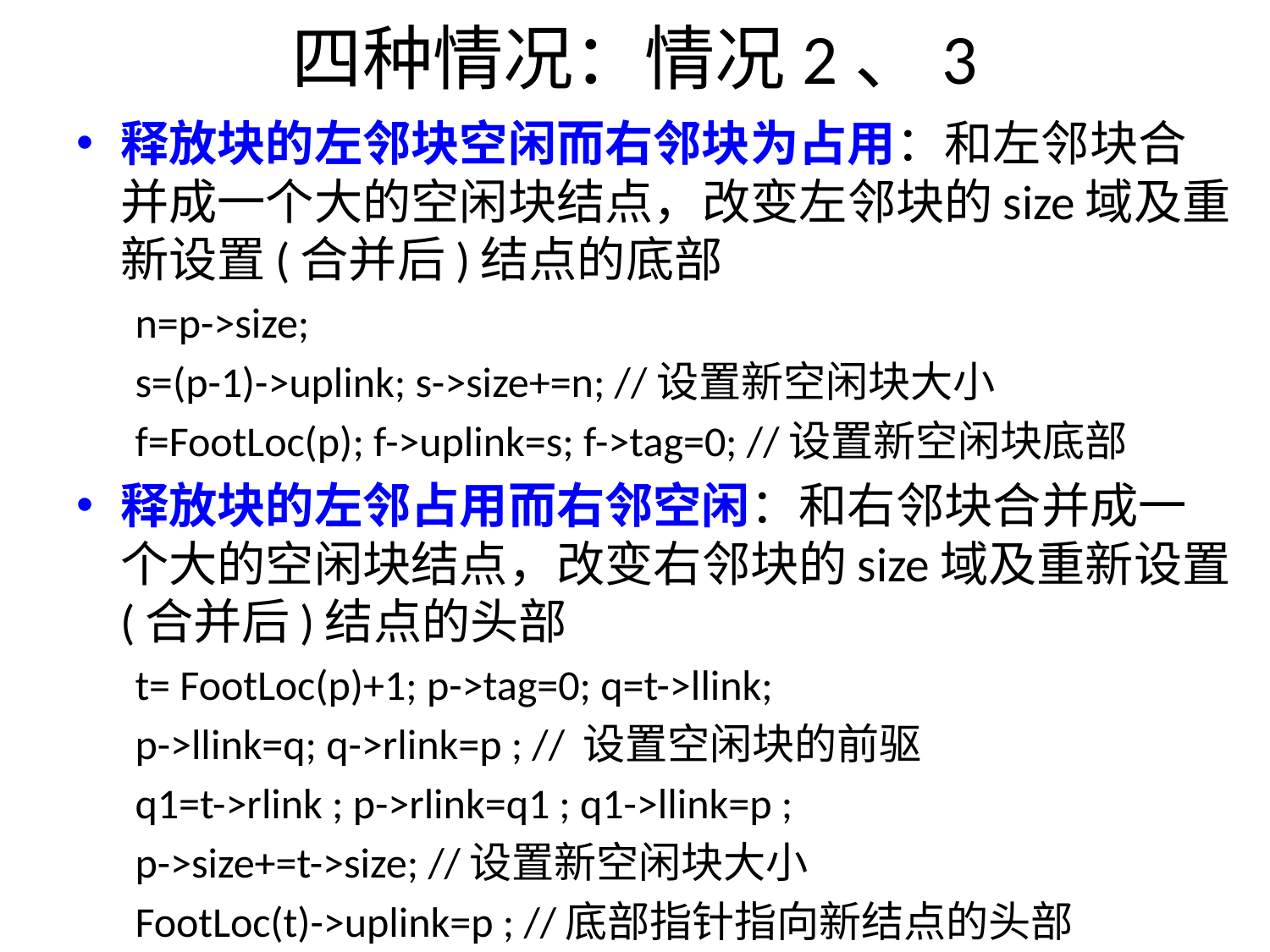

# 四种情况：情况2、3
释放块的左邻块空闲而右邻块为占用：和左邻块合并成一个大的空闲块结点，改变左邻块的size域及重新设置(合并后)结点的底部
n=p->size;
s=(p-1)->uplink; s->size+=n; //设置新空闲块大小
f=FootLoc(p); f->uplink=s; f->tag=0; //设置新空闲块底部
释放块的左邻占用而右邻空闲：和右邻块合并成一个大的空闲块结点，改变右邻块的size域及重新设置(合并后)结点的头部
t= FootLoc(p)+1; p->tag=0; q=t->llink;
p->llink=q; q->rlink=p ; // 设置空闲块的前驱
q1=t->rlink ; p->rlink=q1 ; q1->llink=p ;
p->size+=t->size; //设置新空闲块大小
FootLoc(t)->uplink=p ; //底部指针指向新结点的头部